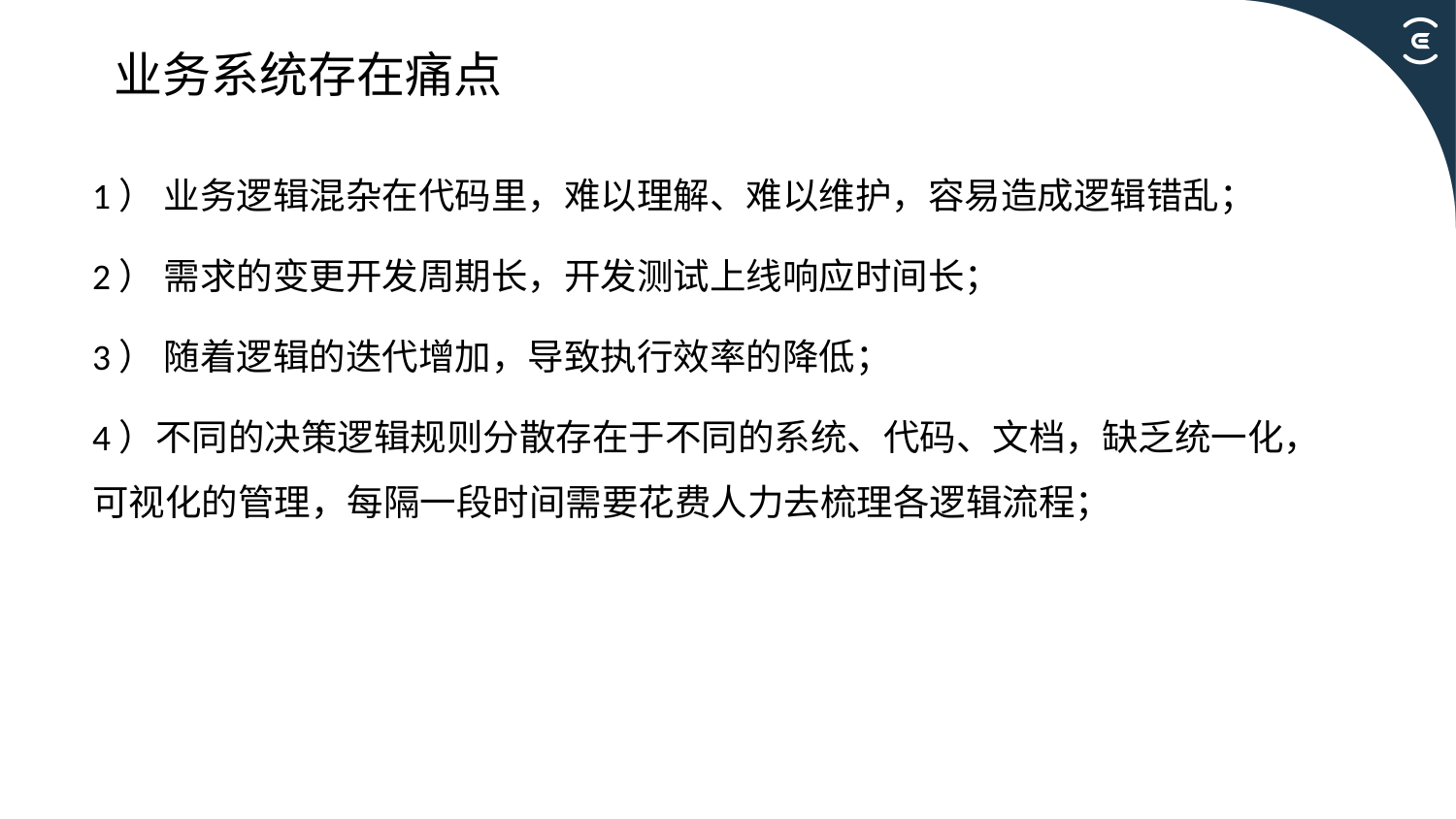

# 业务系统存在痛点
1） 业务逻辑混杂在代码里，难以理解、难以维护，容易造成逻辑错乱；
2） 需求的变更开发周期长，开发测试上线响应时间长；
3） 随着逻辑的迭代增加，导致执行效率的降低；
4）不同的决策逻辑规则分散存在于不同的系统、代码、文档，缺乏统一化，可视化的管理，每隔一段时间需要花费人力去梳理各逻辑流程；